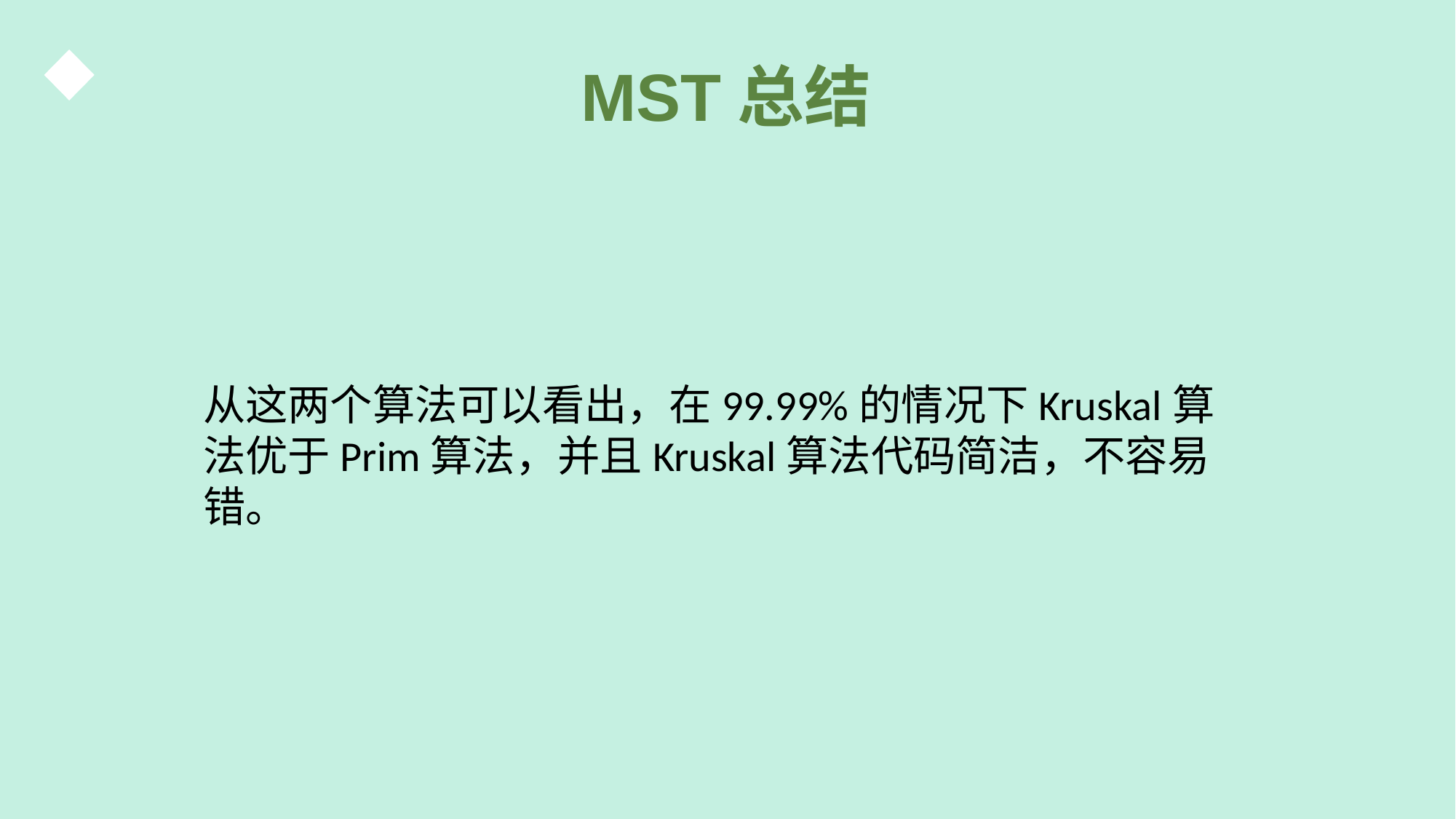

MST总结
从这两个算法可以看出，在99.99%的情况下Kruskal算法优于Prim算法，并且Kruskal算法代码简洁，不容易错。